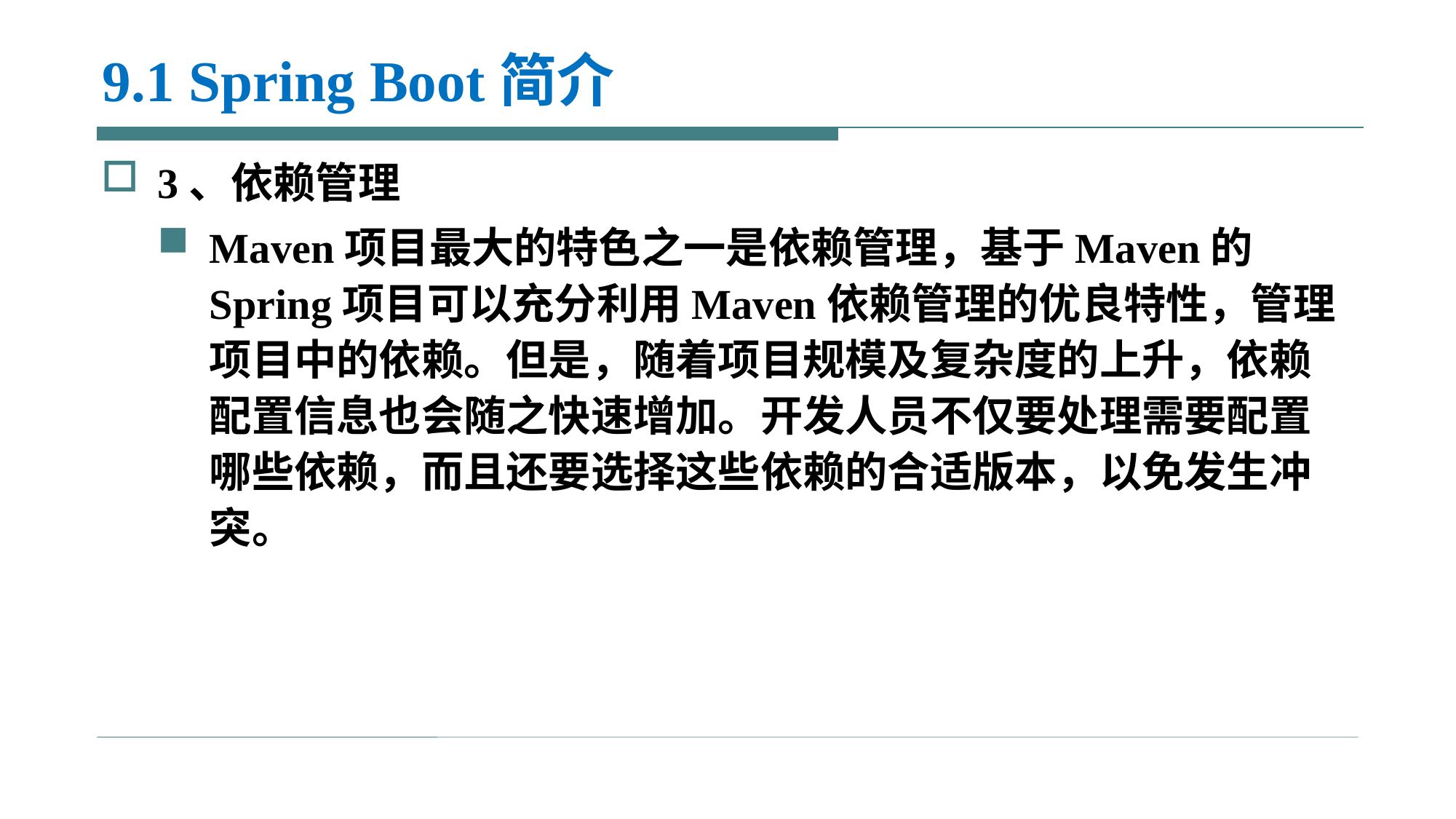

# 9.1 Spring Boot简介
3、依赖管理
Maven项目最大的特色之一是依赖管理，基于Maven的Spring项目可以充分利用Maven依赖管理的优良特性，管理项目中的依赖。但是，随着项目规模及复杂度的上升，依赖配置信息也会随之快速增加。开发人员不仅要处理需要配置哪些依赖，而且还要选择这些依赖的合适版本，以免发生冲突。
7